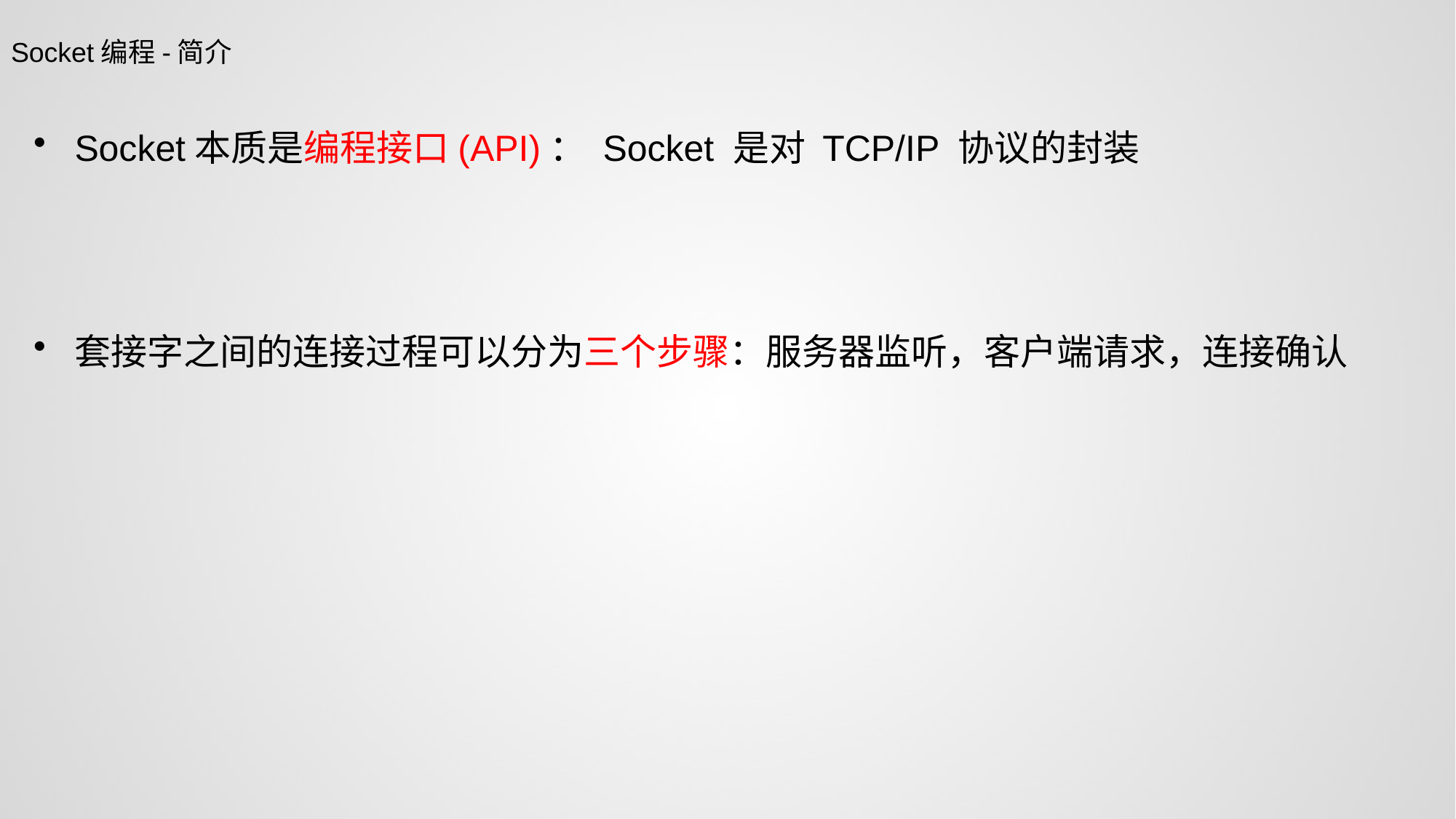

Socket编程-简介
Socket本质是编程接口(API)： Socket 是对 TCP/IP 协议的封装

套接字之间的连接过程可以分为三个步骤：服务器监听，客户端请求，连接确认